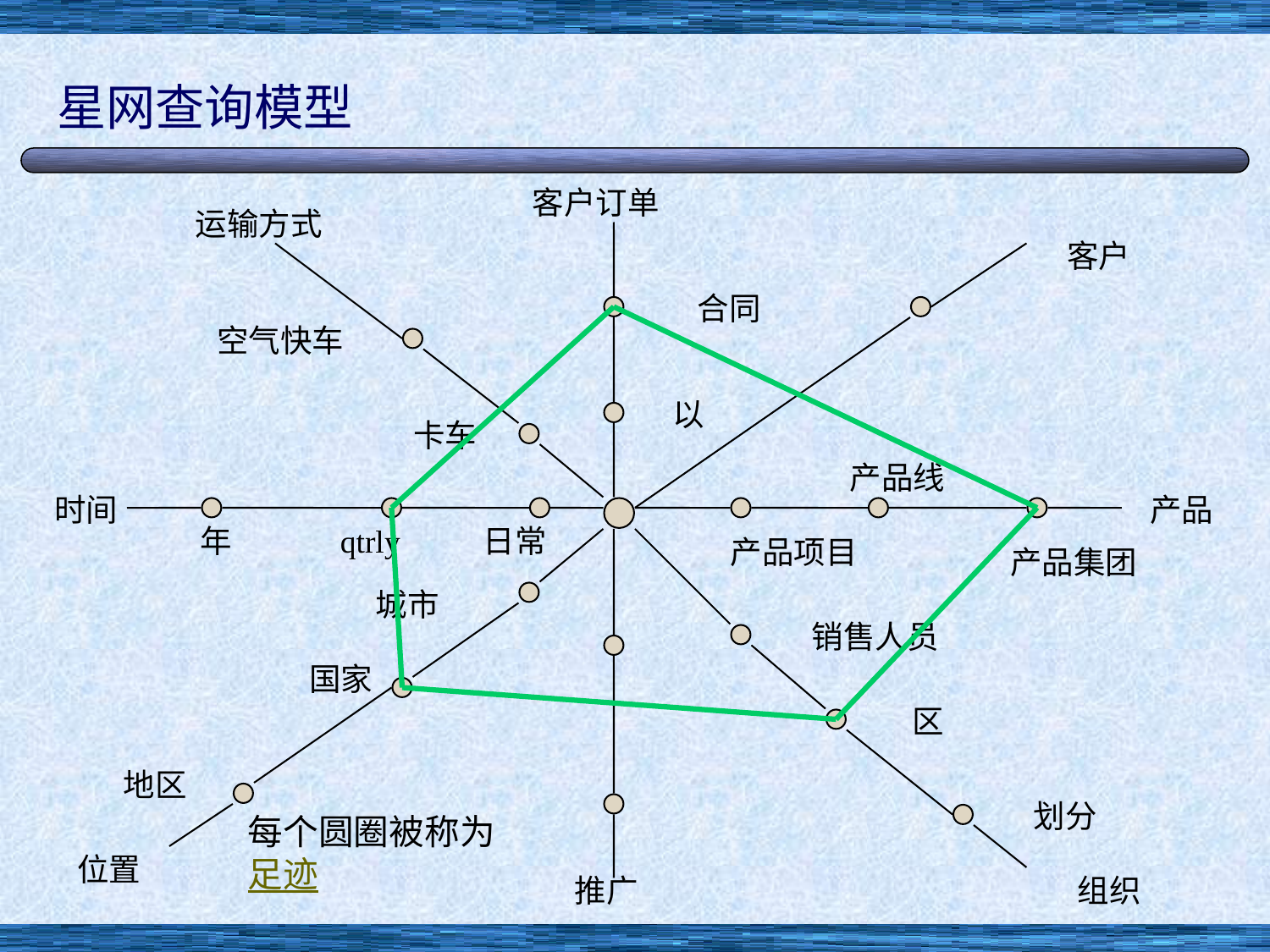

# 星网查询模型
客户订单

运输方式

客户

合同

空气快车

以

卡车

产品线
时间
产品

年
qtrly
日常
产品项目

产品集团
城市

销售人员

国家

区

地区

划分

每个圆圈被称为足迹

位置
推广
组织